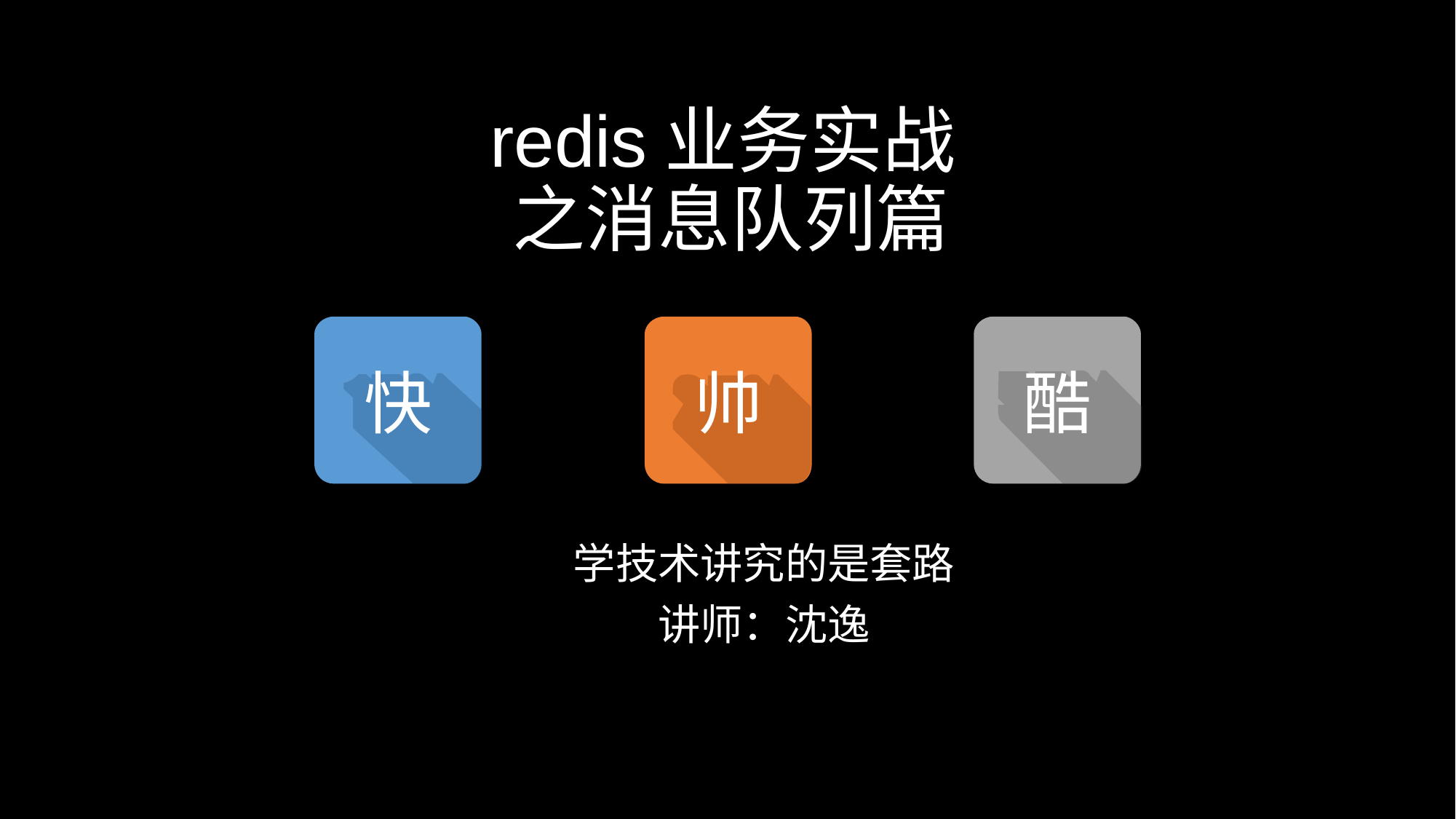

redis业务实战
之消息队列篇

快
帅
酷

学技术讲究的是套路
讲师：沈逸